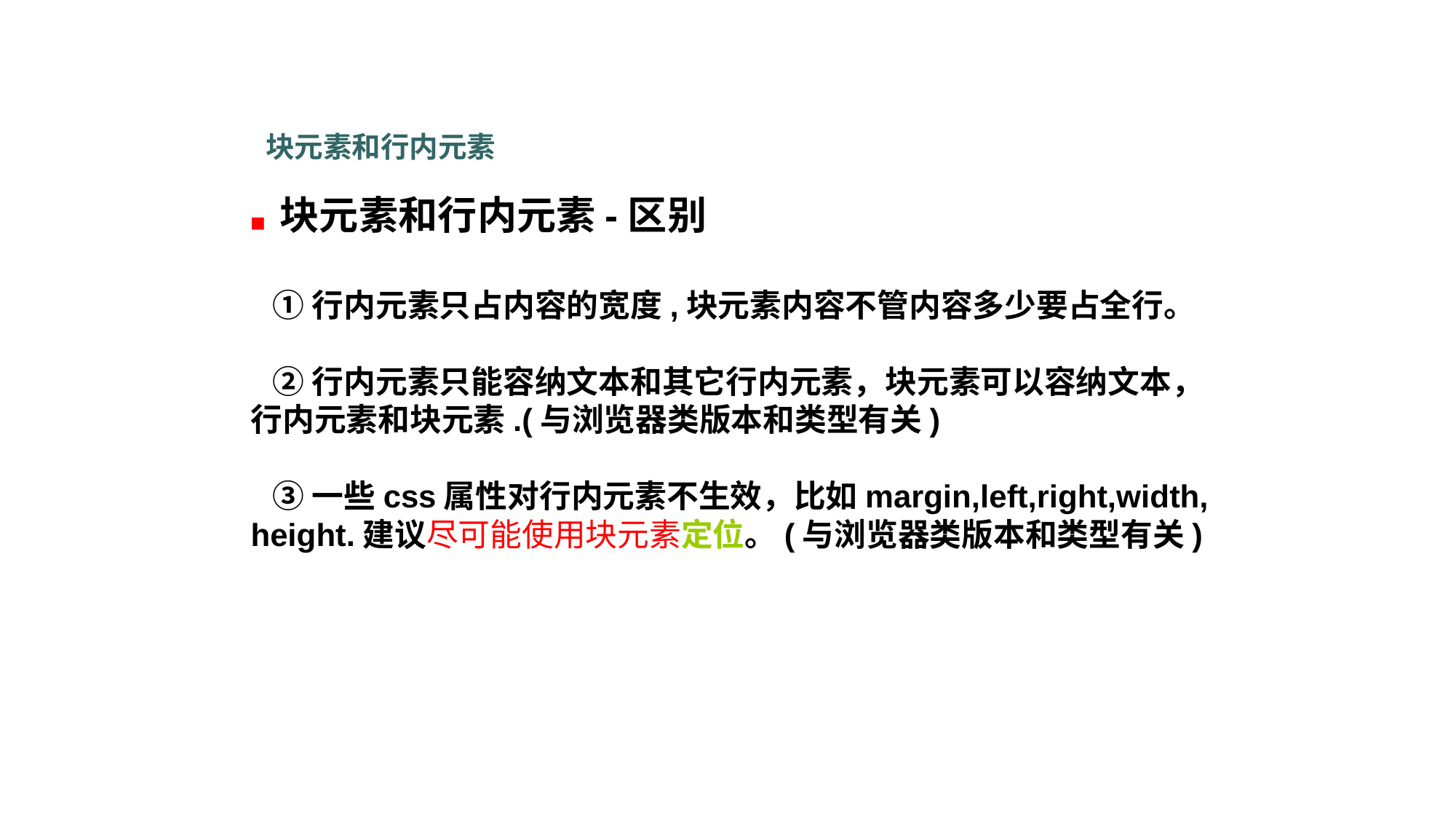

块元素和行内元素
■ 块元素和行内元素-区别

   ①行内元素只占内容的宽度,块元素内容不管内容多少要占全行。

   ②行内元素只能容纳文本和其它行内元素，块元素可以容纳文本，
行内元素和块元素.(与浏览器类版本和类型有关)

   ③一些css属性对行内元素不生效，比如margin,left,right,width,
height.建议尽可能使用块元素定位。(与浏览器类版本和类型有关)